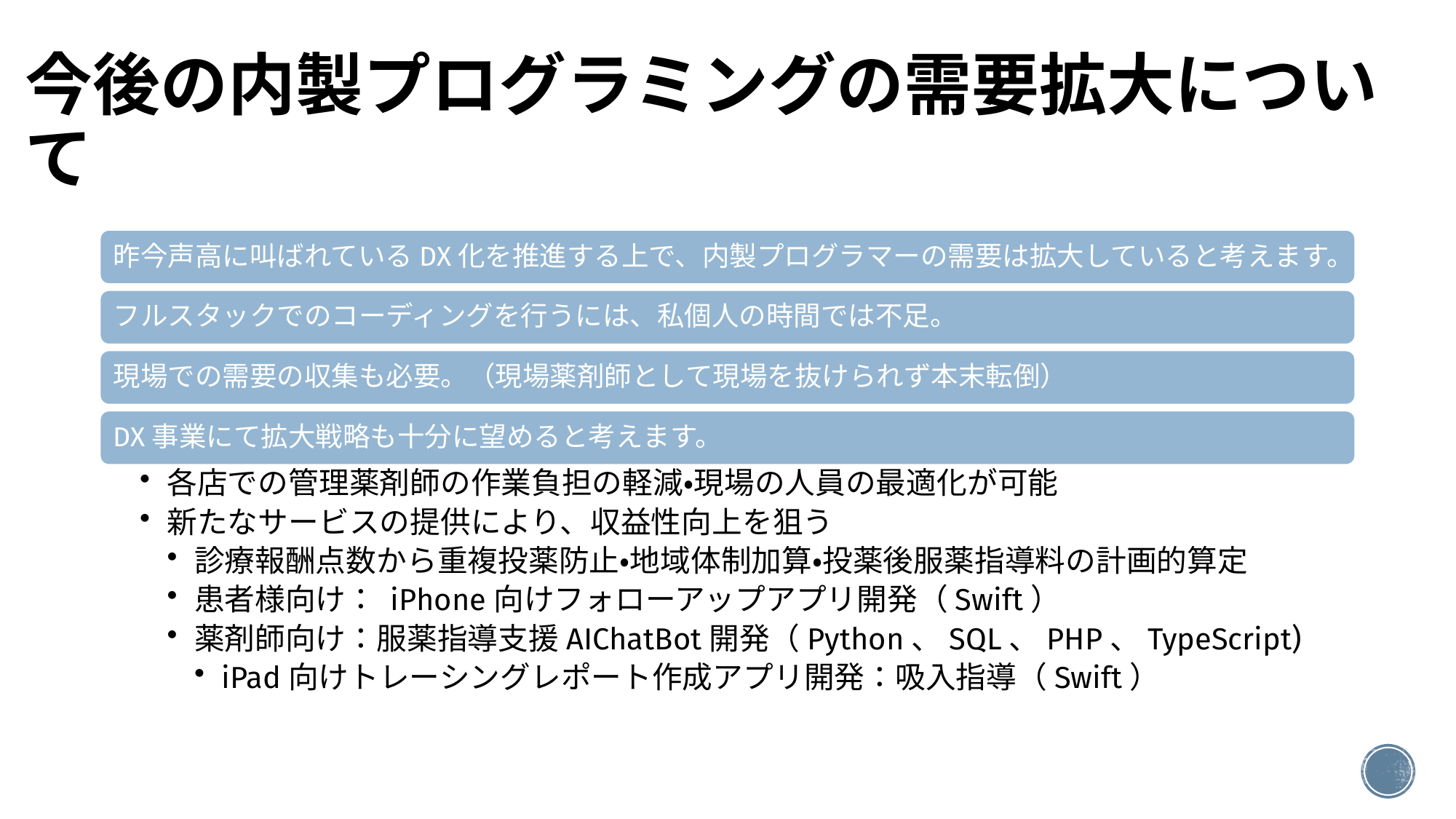

# 今後の内製プログラミングの需要拡大について
昨今声高に叫ばれているDX化を推進する上で、内製プログラマーの需要は拡大していると考えます。
フルスタックでのコーディングを行うには、私個人の時間では不足。
現場での需要の収集も必要。（現場薬剤師として現場を抜けられず本末転倒）
DX事業にて拡大戦略も十分に望めると考えます。
各店での管理薬剤師の作業負担の軽減・現場の人員の最適化が可能
新たなサービスの提供により、収益性向上を狙う
診療報酬点数から重複投薬防止・地域体制加算・投薬後服薬指導料の計画的算定
患者様向け： iPhone向けフォローアップアプリ開発（Swift）
薬剤師向け：服薬指導支援AIChatBot開発（Python、SQL、PHP、TypeScript)
iPad向けトレーシングレポート作成アプリ開発：吸入指導（Swift）